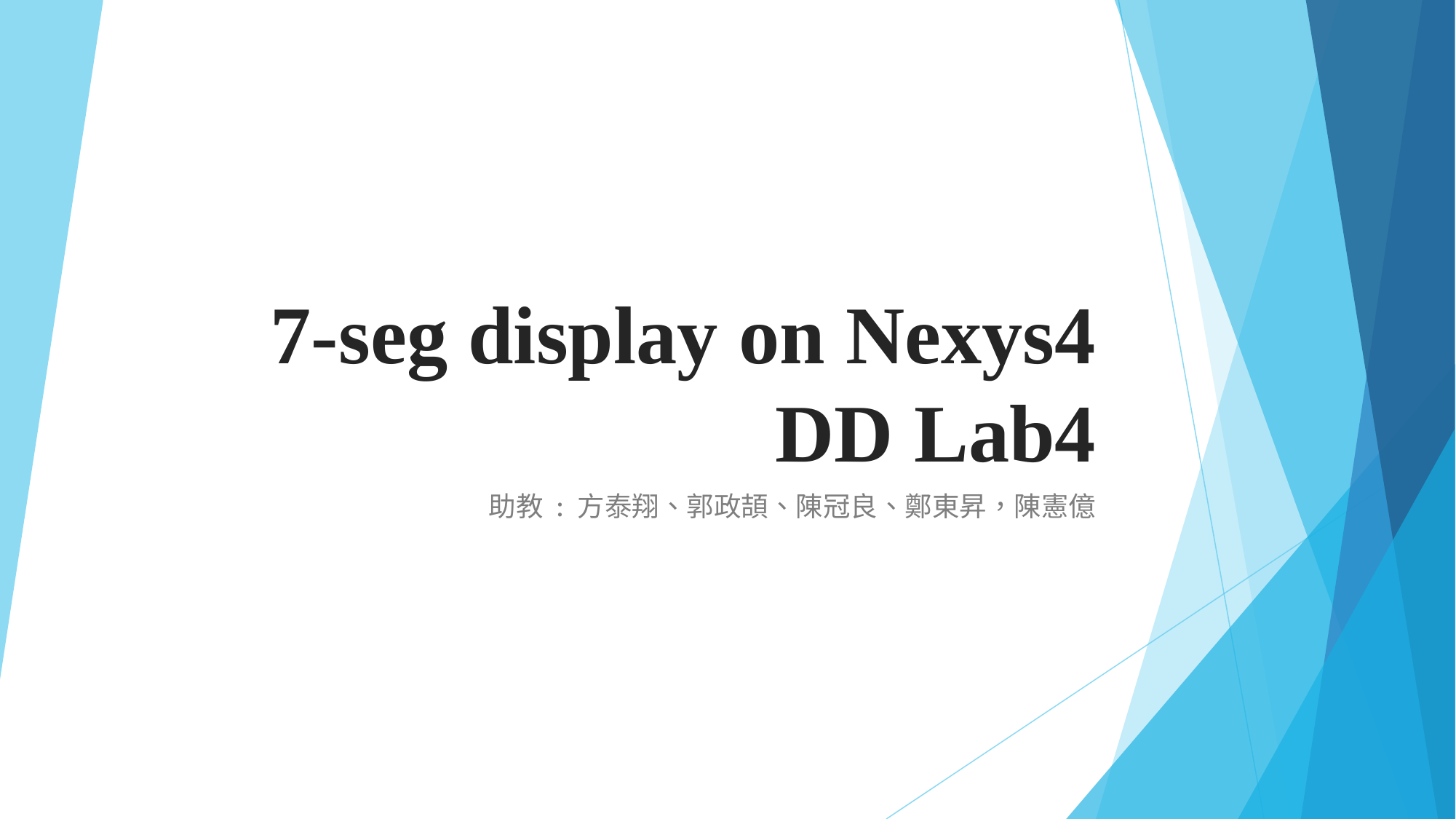

# 7-seg display on Nexys4 DD Lab4
助教 : 方泰翔、郭政頡、陳冠良、鄭東昇，陳憲億